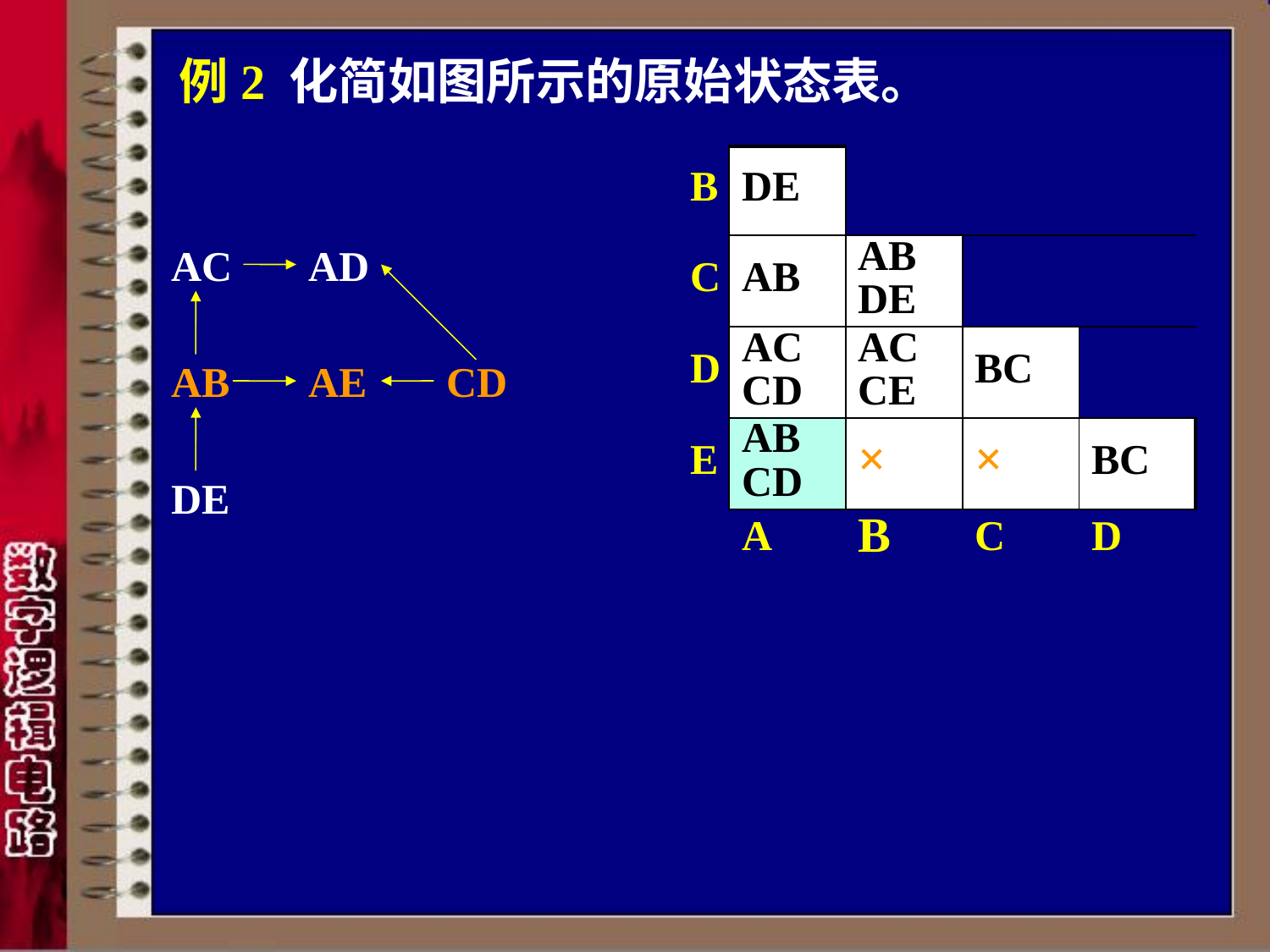

# 例2 化简如图所示的原始状态表。
| B | DE |  |  |  |
| --- | --- | --- | --- | --- |
| C | AB | AB DE |  |  |
| D | AC CD | AC CE | BC |  |
| E | AB CD | × | × | BC |
|  | A | B | C | D |
AC
AD

AB
AE
CD

DE